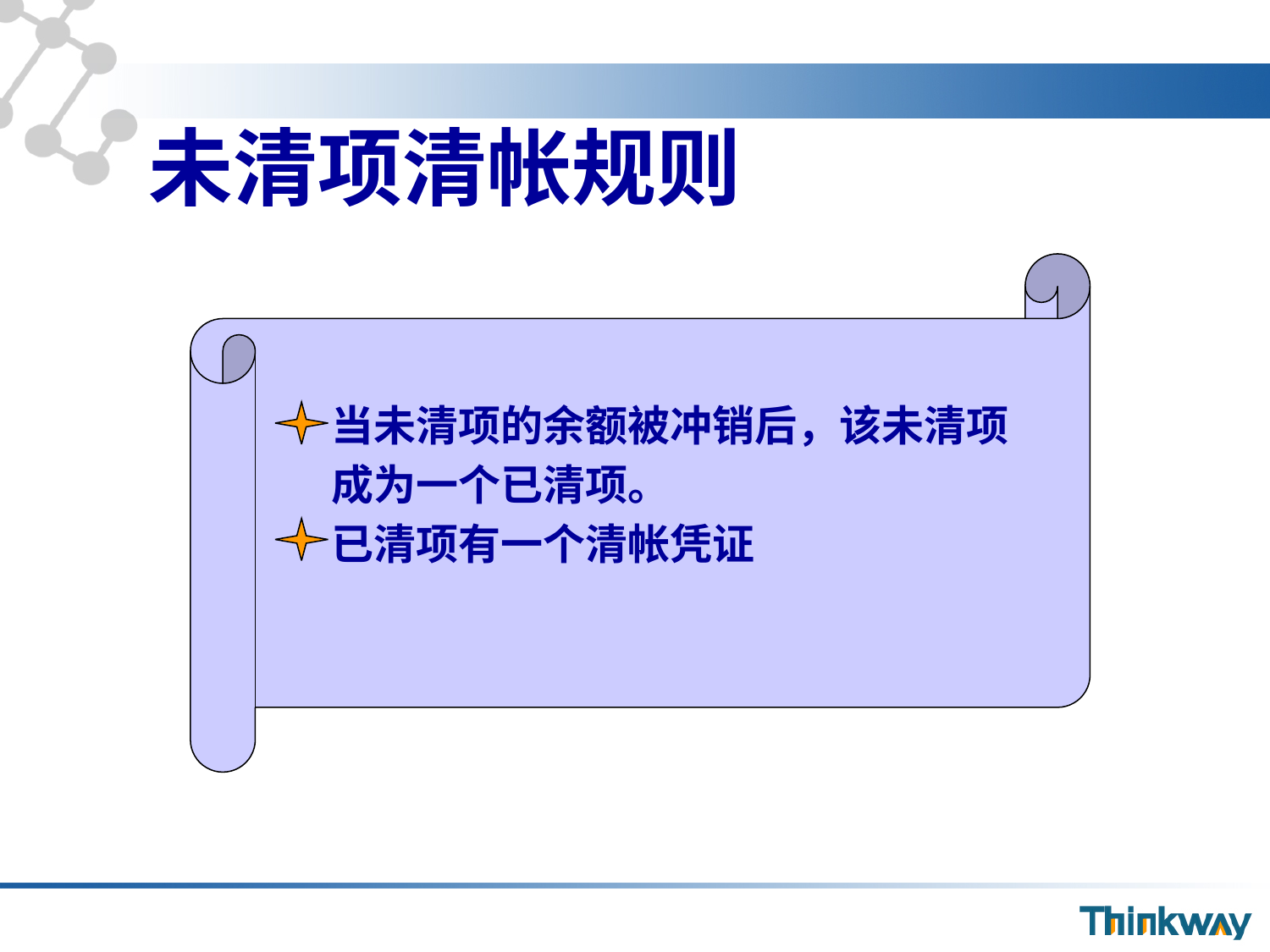

未清项清帐规则
当未清项的余额被冲销后，该未清项
成为一个已清项。
已清项有一个清帐凭证